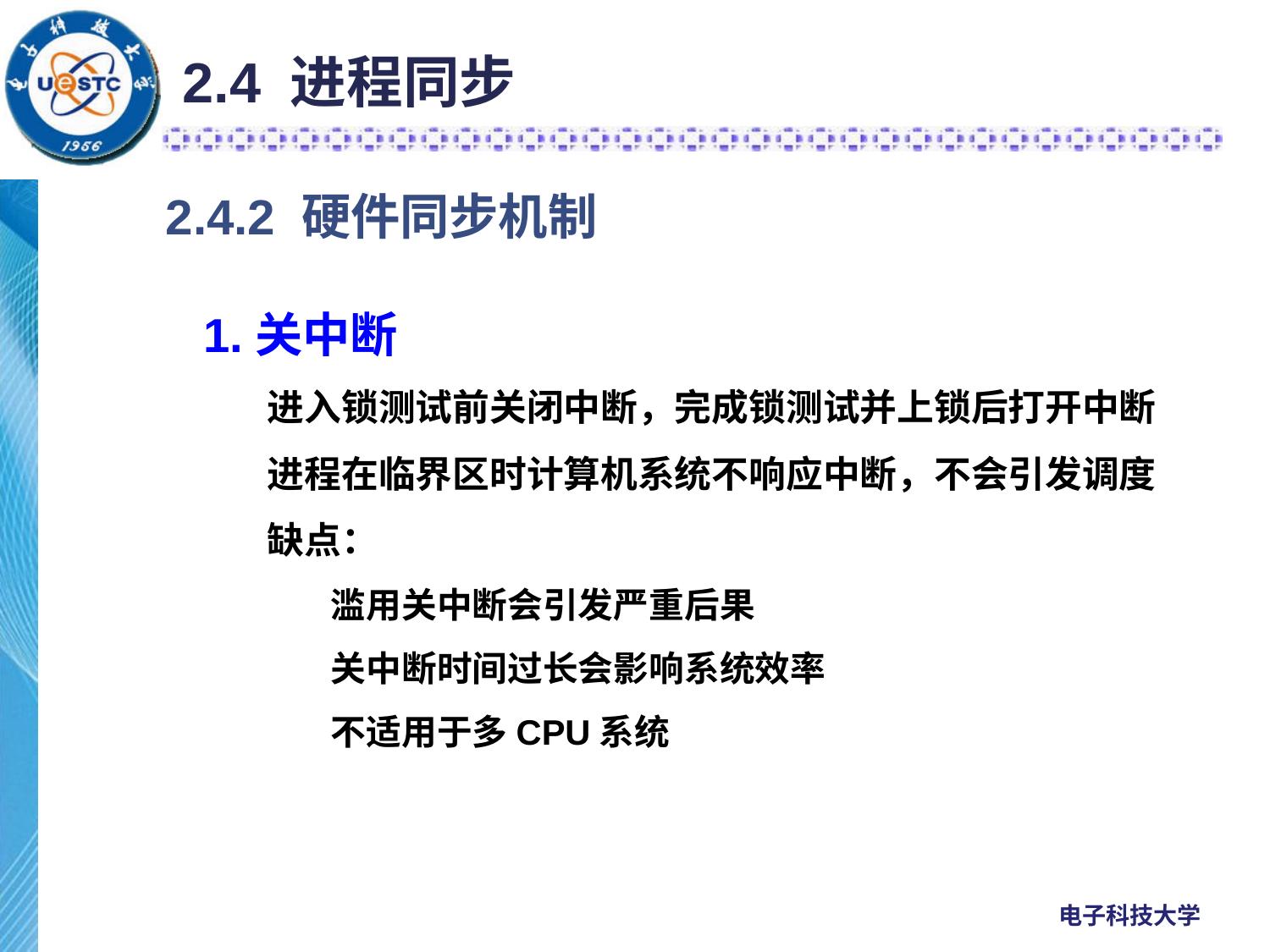

2.4 进程同步
2.4.2 硬件同步机制
1.关中断
进入锁测试前关闭中断，完成锁测试并上锁后打开中断
进程在临界区时计算机系统不响应中断，不会引发调度
缺点：
滥用关中断会引发严重后果
关中断时间过长会影响系统效率
不适用于多CPU系统